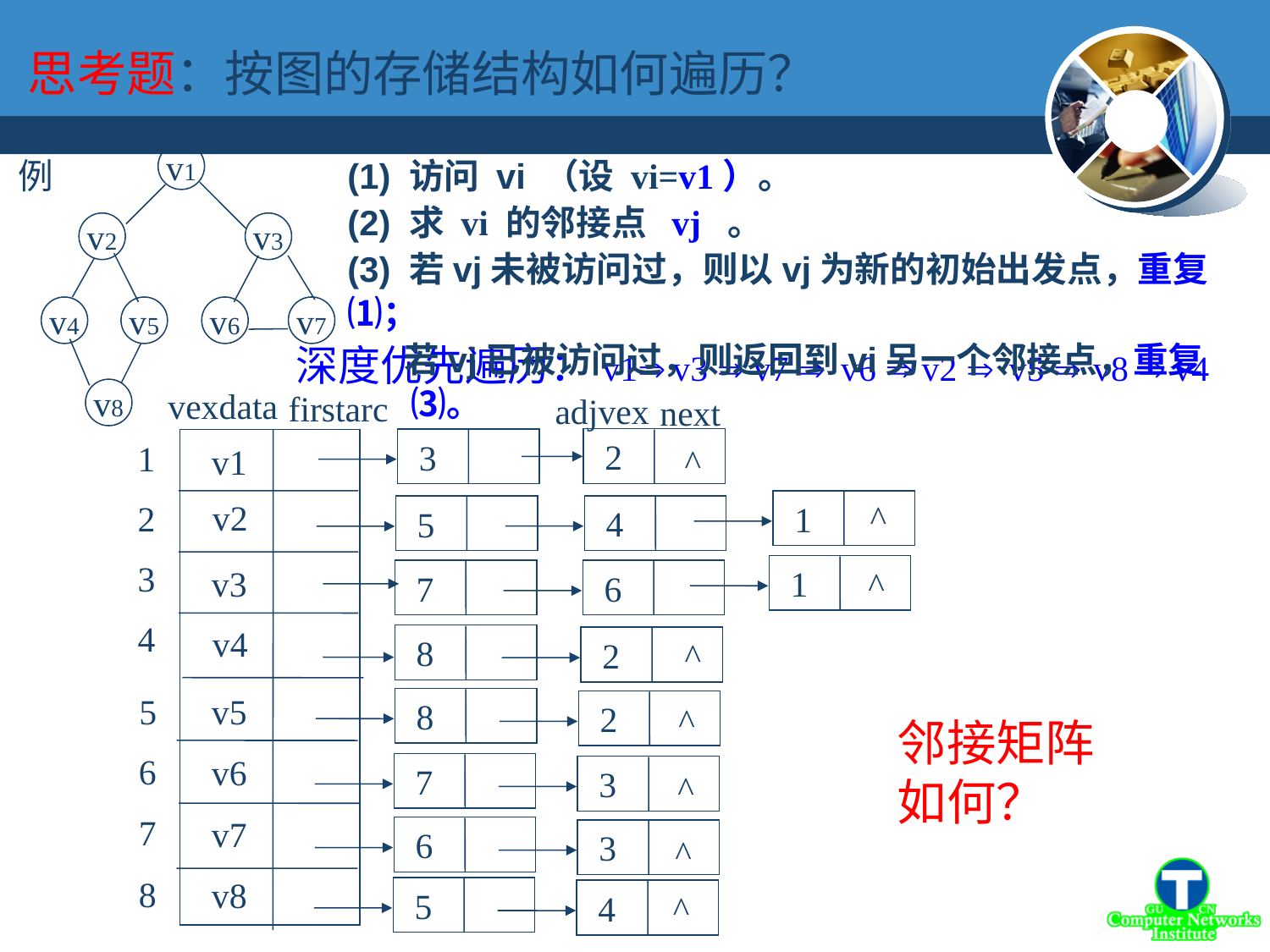

思考题：按图的存储结构如何遍历？
v1
例

v2
v3

v4
v5
v6
v7

v8
(1) 访问 vi （设 vi=v1）。
(2) 求 vi 的邻接点  vj  。
(3) 若vj未被访问过，则以vj为新的初始出发点，重复⑴；
      若vj已被访问过，则返回到vi另一个邻接点，重复⑶。
深度优先遍历：v1⇒
v3 ⇒
v7 ⇒
v6 ⇒
v2 ⇒
v5 ⇒
v8 ⇒
v4
vexdata
firstarc
adjvex
next
 2

 3

1
v1
^

^
v2
 1

2

 4

 5

3

 1

v3
^
 7

 6

4

v4
 8

 2

^

5
v5
 8

 2

^

6
v6
 7

 3

^

7
v7
 6

 3

^
8
v8

 5

 4

^
邻接矩阵如何？
61